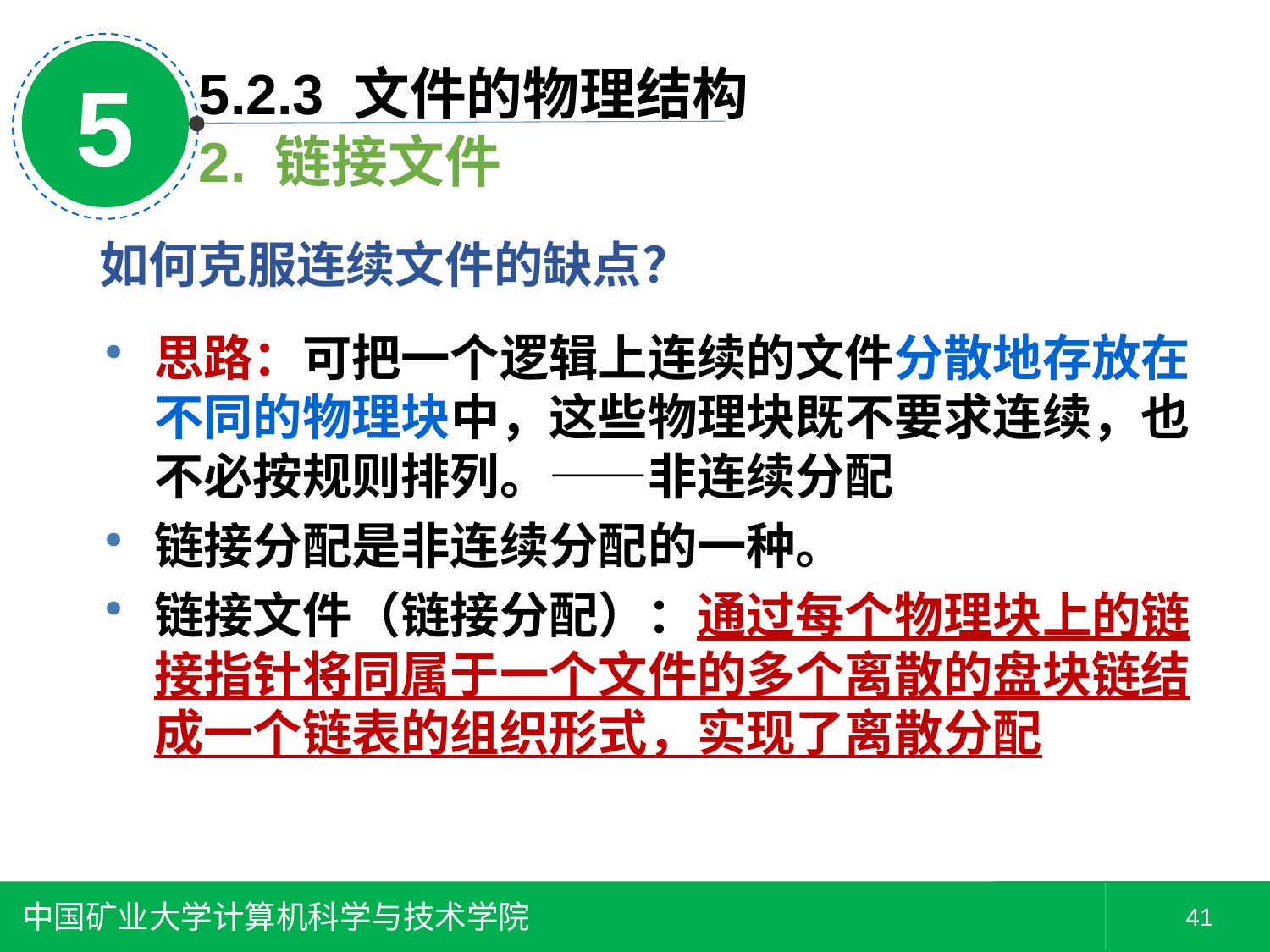

5
5.2.3 文件的物理结构
2. 链接文件

如何克服连续文件的缺点？
思路：可把一个逻辑上连续的文件分散地存放在不同的物理块中，这些物理块既不要求连续，也不必按规则排列。——非连续分配
链接分配是非连续分配的一种。
链接文件（链接分配）：通过每个物理块上的链接指针将同属于一个文件的多个离散的盘块链结成一个链表的组织形式，实现了离散分配